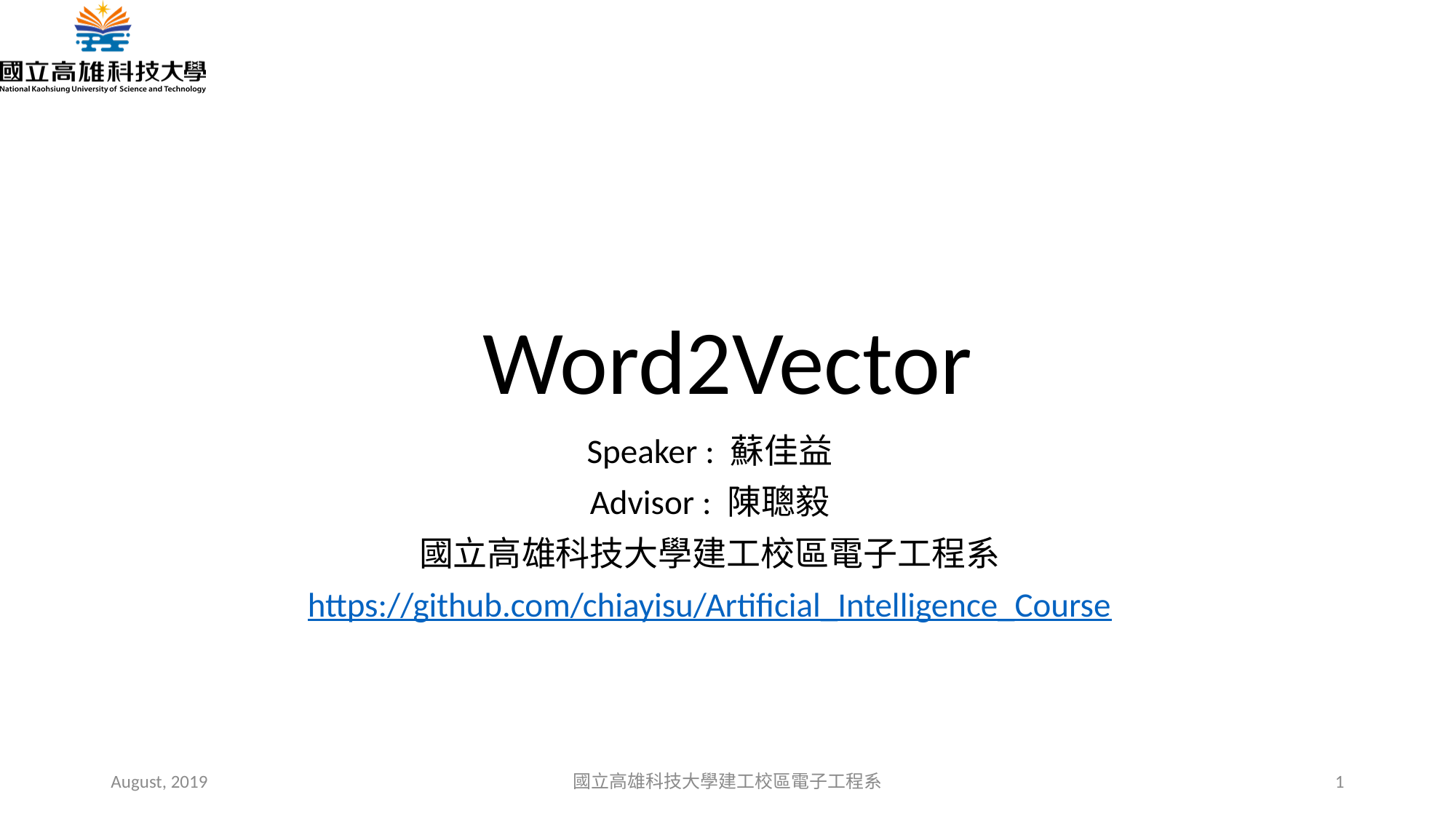

# Word2Vector
Speaker : 蘇佳益
Advisor : 陳聰毅
國立高雄科技大學建工校區電子工程系
https://github.com/chiayisu/Artificial_Intelligence_Course
August, 2019
國立高雄科技大學建工校區電子工程系
1